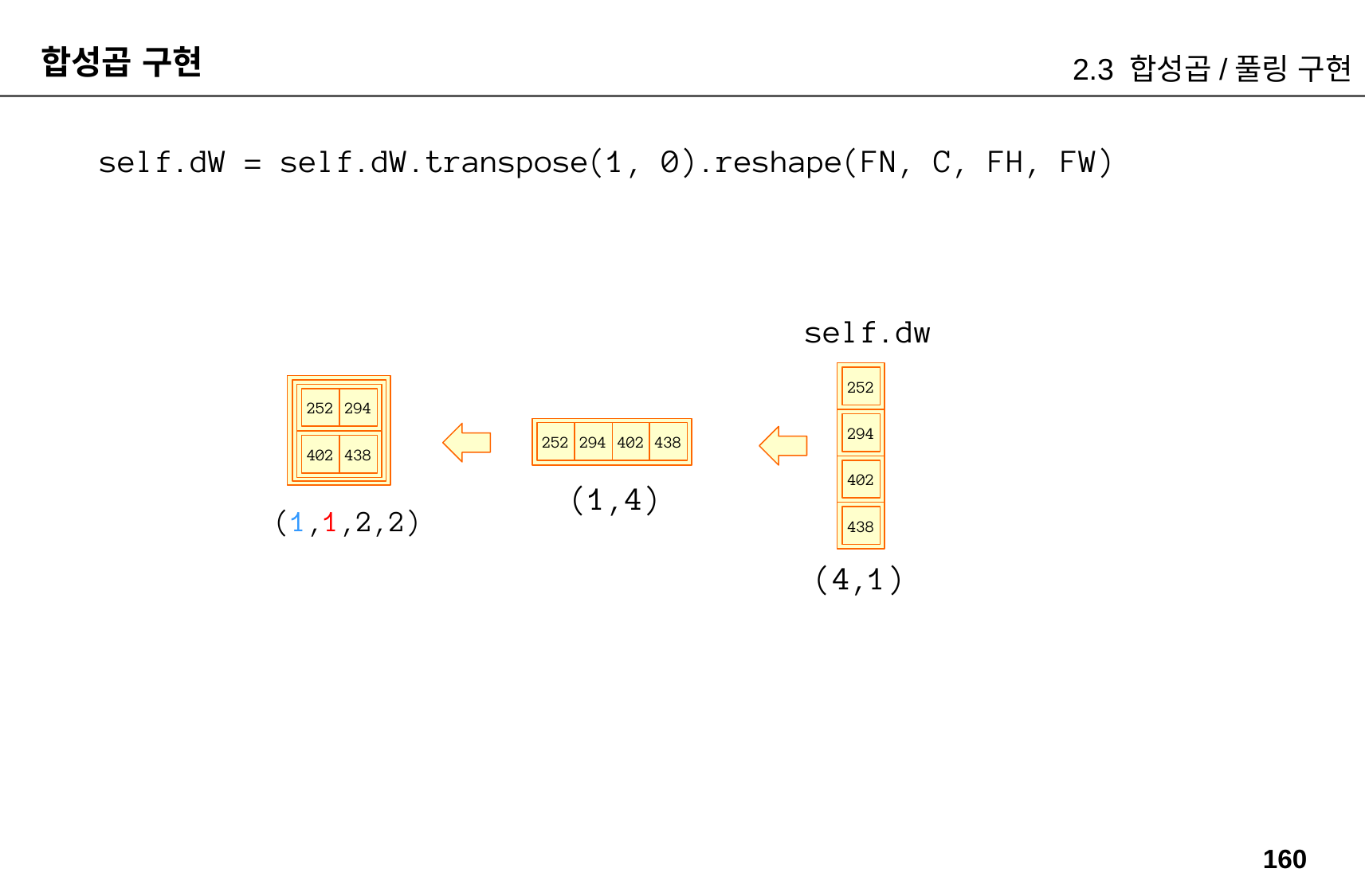

합성곱 구현
2.3 합성곱/풀링 구현
self.dW = self.dW.transpose(1, 0).reshape(FN, C, FH, FW)
self.dw

252

252
294

294

252
294
402
438

402
438

402
(1,4)
(1,1,2,2)

438
(4,1)